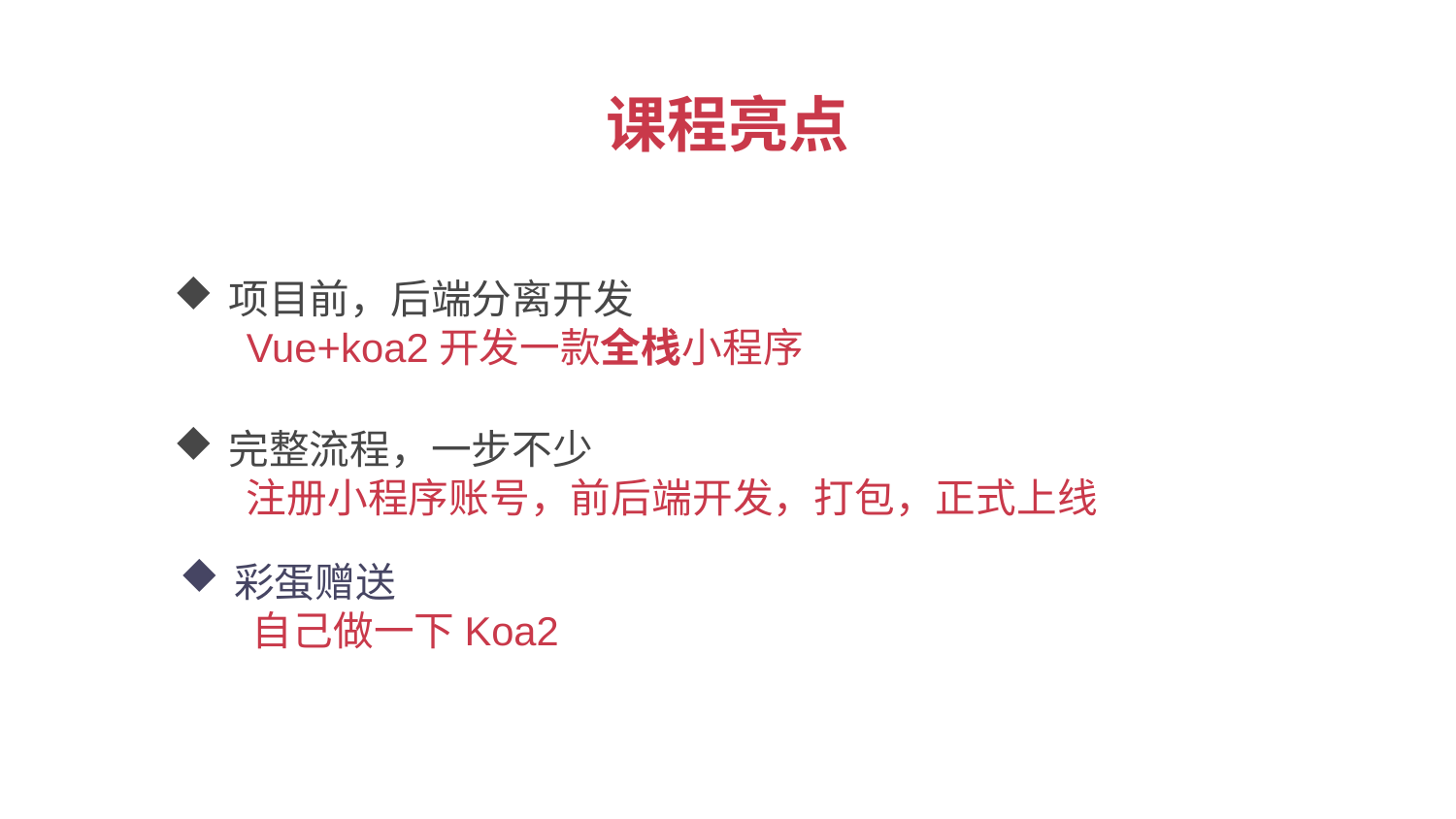

课程亮点

项目前，后端分离开发
Vue+koa2开发一款全栈小程序
完整流程，一步不少
注册小程序账号，前后端开发，打包，正式上线
彩蛋赠送
自己做一下Koa2